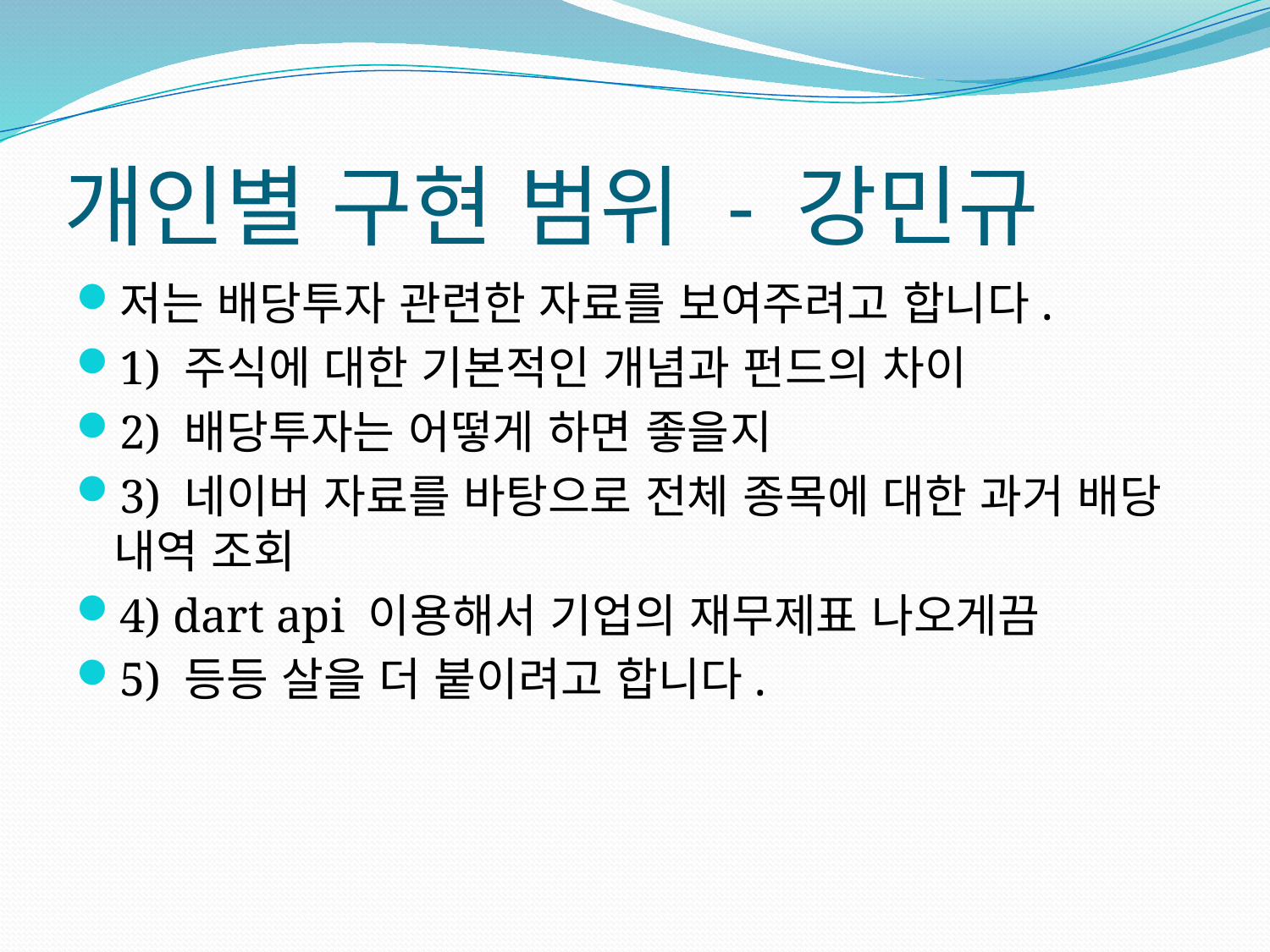

# 개인별 구현 범위 - 강민규
저는 배당투자 관련한 자료를 보여주려고 합니다.
1) 주식에 대한 기본적인 개념과 펀드의 차이
2) 배당투자는 어떻게 하면 좋을지
3) 네이버 자료를 바탕으로 전체 종목에 대한 과거 배당 내역 조회
4) dart api 이용해서 기업의 재무제표 나오게끔
5) 등등 살을 더 붙이려고 합니다.